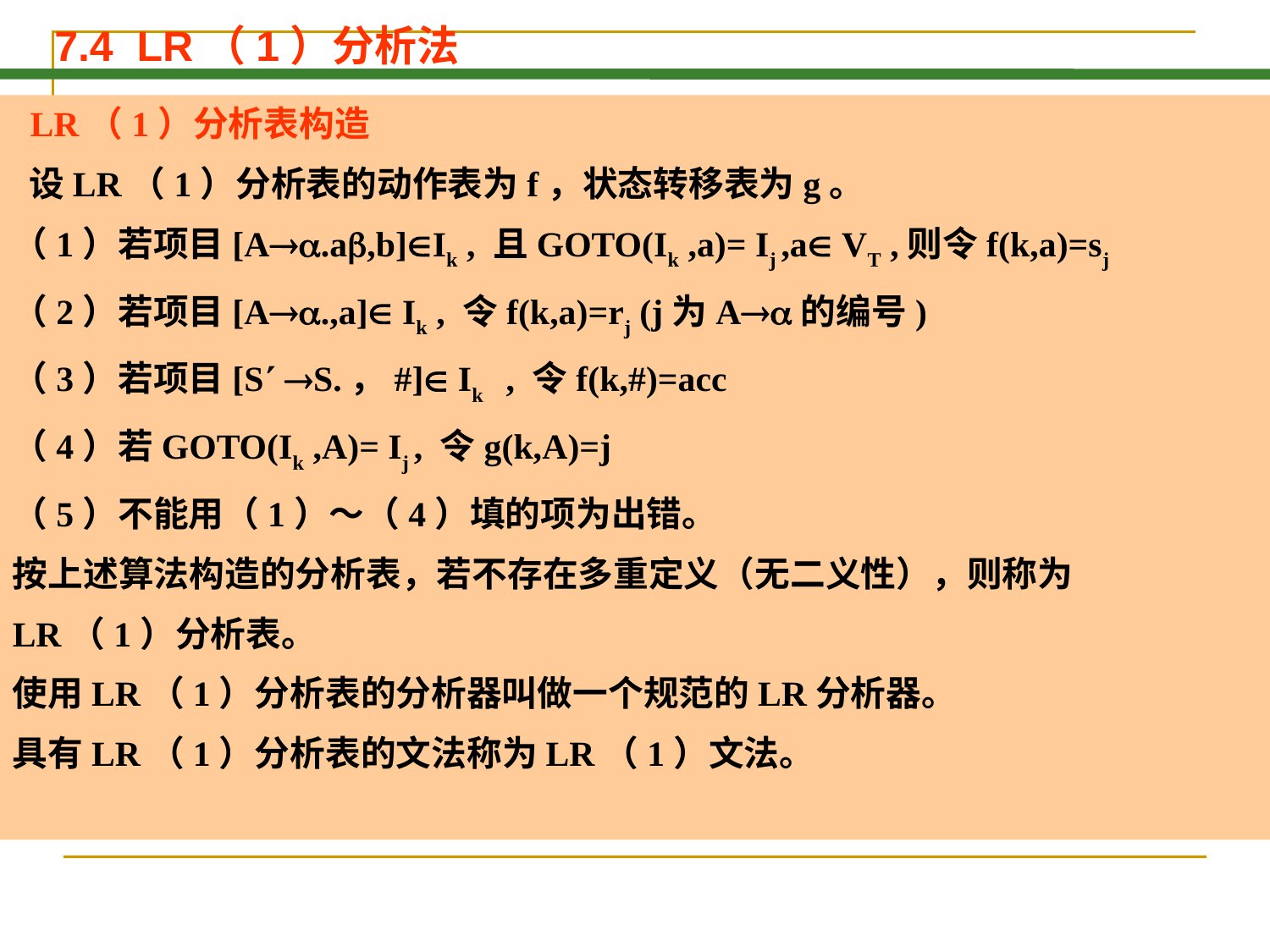

7.4  LR（1）分析法

  LR（1）分析表构造
 设LR（1）分析表的动作表为f，状态转移表为g。
（1）若项目[A→α.aβ,b]∈Ik , 且GOTO(Ik ,a)= Ij ,a∈ VT ,则令f(k,a)=sj
（2）若项目[A→α.,a]∈ Ik , 令f(k,a)=rj (j为A→α的编号)
（3）若项目[S′ →S.，#]∈ Ik   , 令f(k,#)=acc
（4）若GOTO(Ik ,A)= Ij , 令g(k,A)=j
（5）不能用（1）～（4）填的项为出错。
按上述算法构造的分析表，若不存在多重定义（无二义性），则称为
LR（1）分析表。
使用LR（1）分析表的分析器叫做一个规范的LR分析器。
具有LR（1）分析表的文法称为LR（1）文法。

102